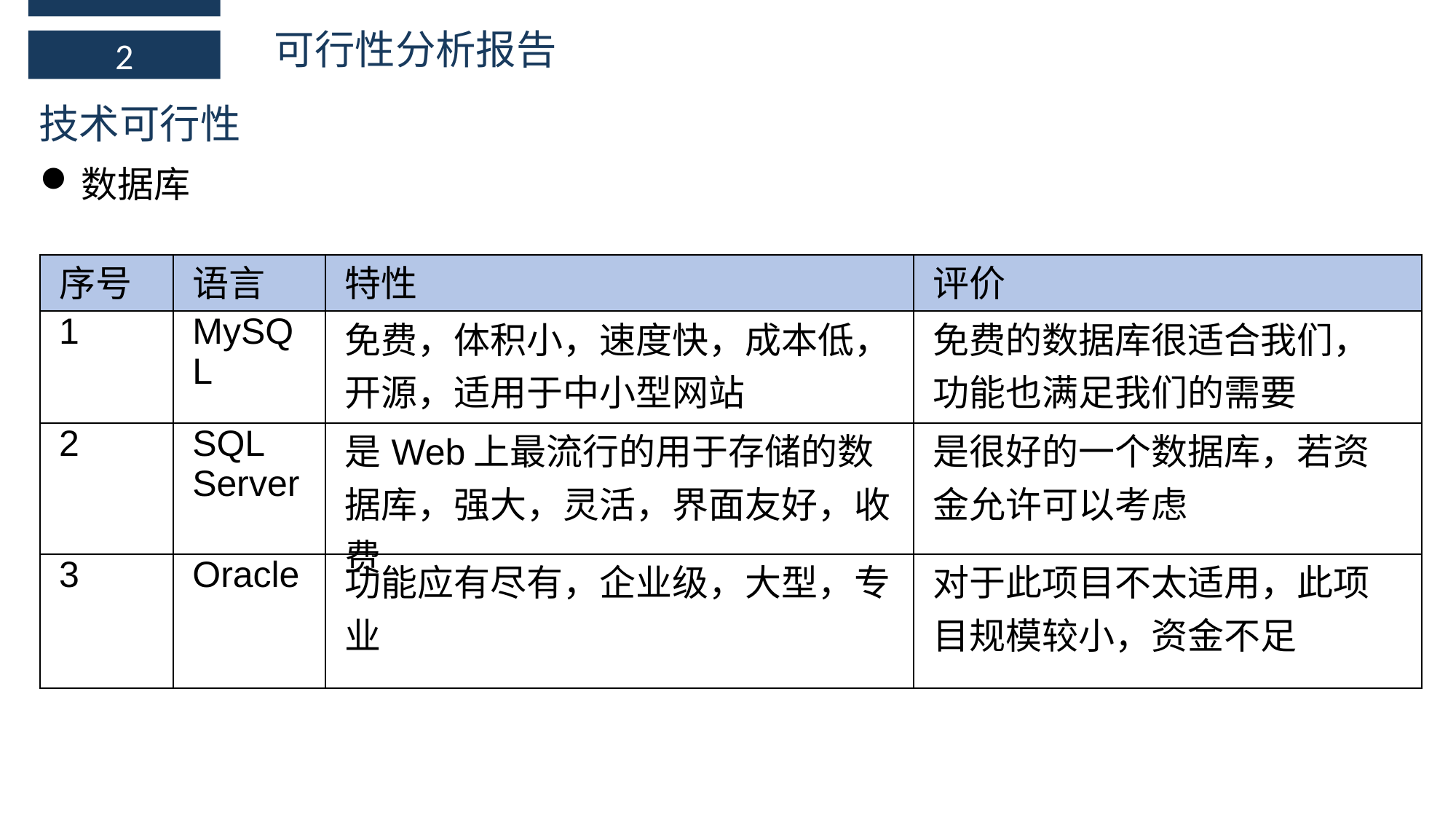

可行性分析报告
2
技术可行性
数据库
| 序号 | 语言 | 特性 | 评价 |
| --- | --- | --- | --- |
| 1 | MySQL | 免费，体积小，速度快，成本低，开源，适用于中小型网站 | 免费的数据库很适合我们，功能也满足我们的需要 |
| 2 | SQL Server | 是Web上最流行的用于存储的数据库，强大，灵活，界面友好，收费 | 是很好的一个数据库，若资金允许可以考虑 |
| 3 | Oracle | 功能应有尽有，企业级，大型，专业 | 对于此项目不太适用，此项目规模较小，资金不足 |